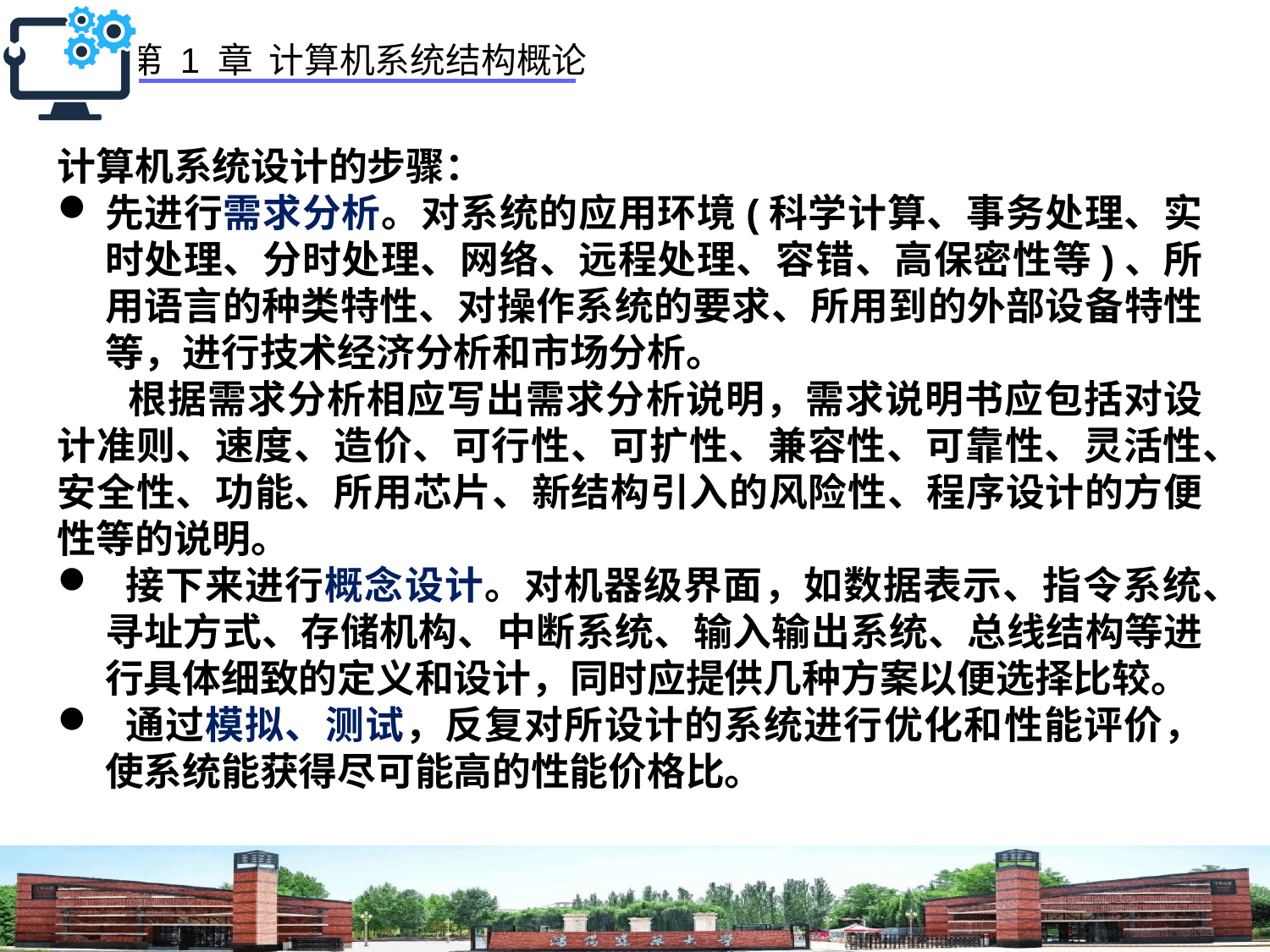

计算机系统设计的步骤：
先进行需求分析。对系统的应用环境(科学计算、事务处理、实时处理、分时处理、网络、远程处理、容错、高保密性等)、所用语言的种类特性、对操作系统的要求、所用到的外部设备特性等，进行技术经济分析和市场分析。
      根据需求分析相应写出需求分析说明，需求说明书应包括对设计准则、速度、造价、可行性、可扩性、兼容性、可靠性、灵活性、安全性、功能、所用芯片、新结构引入的风险性、程序设计的方便性等的说明。
 接下来进行概念设计。对机器级界面，如数据表示、指令系统、寻址方式、存储机构、中断系统、输入输出系统、总线结构等进行具体细致的定义和设计，同时应提供几种方案以便选择比较。
 通过模拟、测试，反复对所设计的系统进行优化和性能评价，使系统能获得尽可能高的性能价格比。